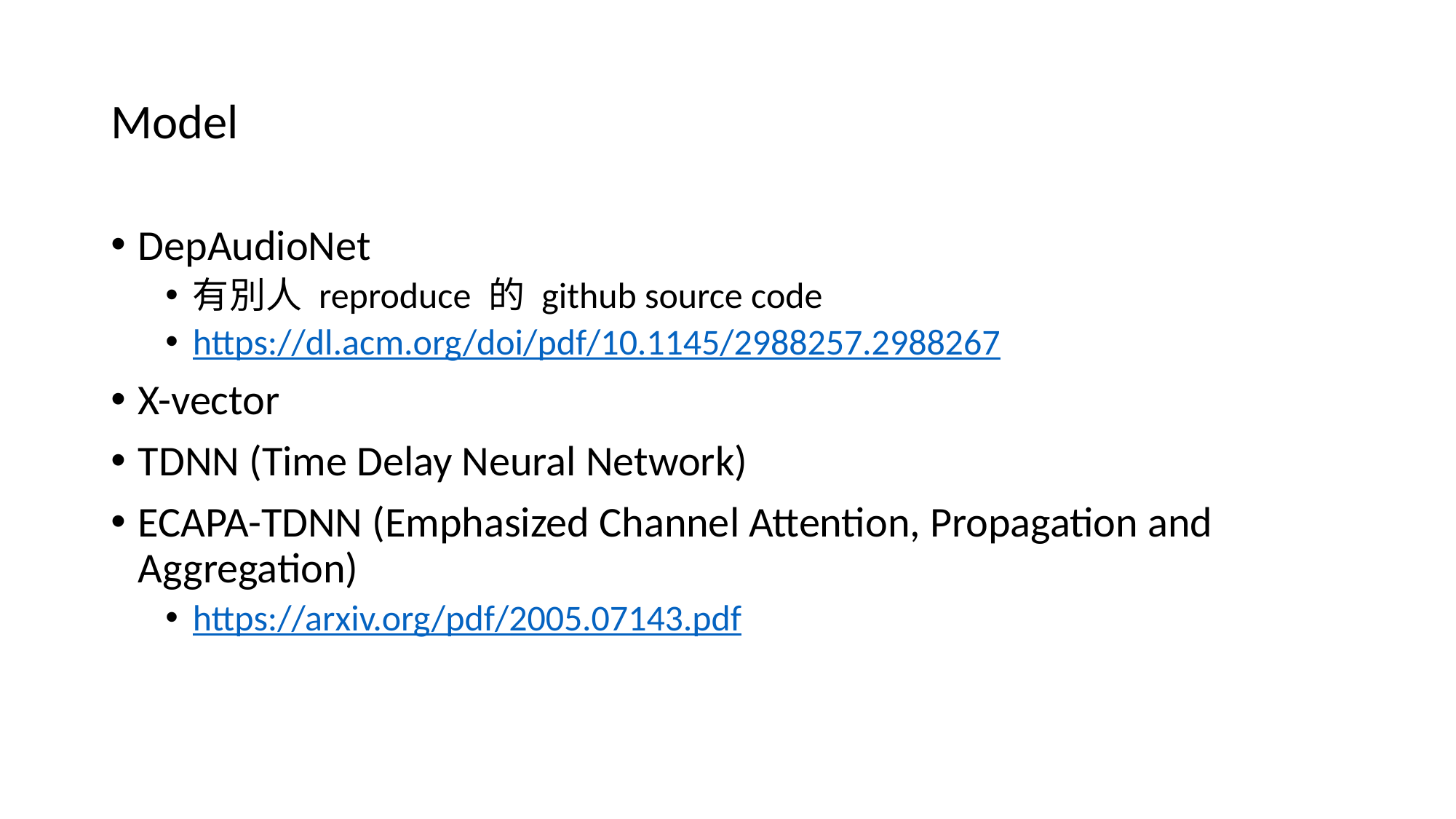

# Model

DepAudioNet
有別人 reproduce 的 github source code
https://dl.acm.org/doi/pdf/10.1145/2988257.2988267
X-vector
TDNN (Time Delay Neural Network)
ECAPA-TDNN (Emphasized Channel Attention, Propagation and Aggregation)
https://arxiv.org/pdf/2005.07143.pdf